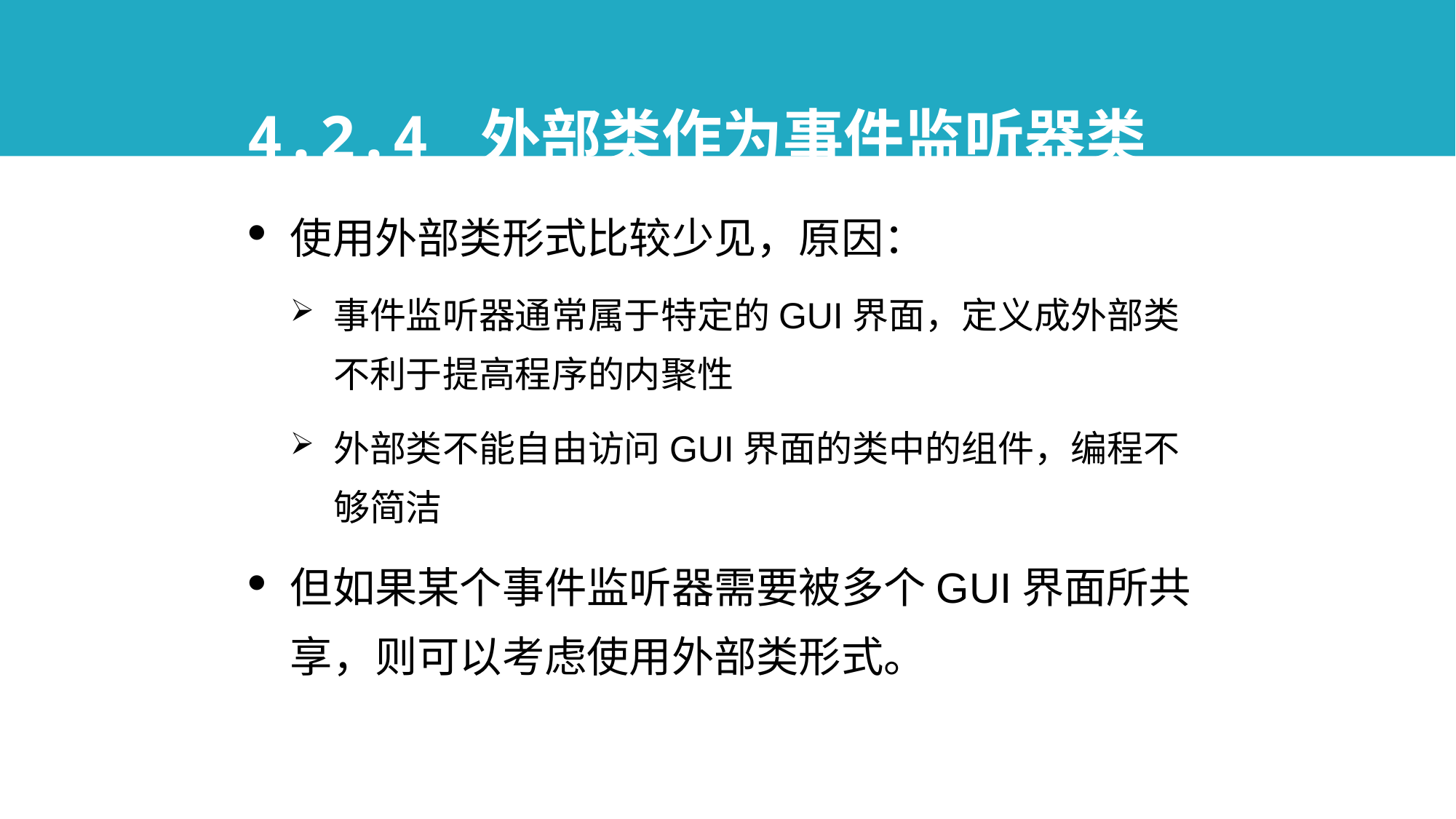

# 4.2.4 外部类作为事件监听器类
使用外部类形式比较少见，原因：
事件监听器通常属于特定的GUI界面，定义成外部类不利于提高程序的内聚性
外部类不能自由访问GUI界面的类中的组件，编程不够简洁
但如果某个事件监听器需要被多个GUI界面所共享，则可以考虑使用外部类形式。